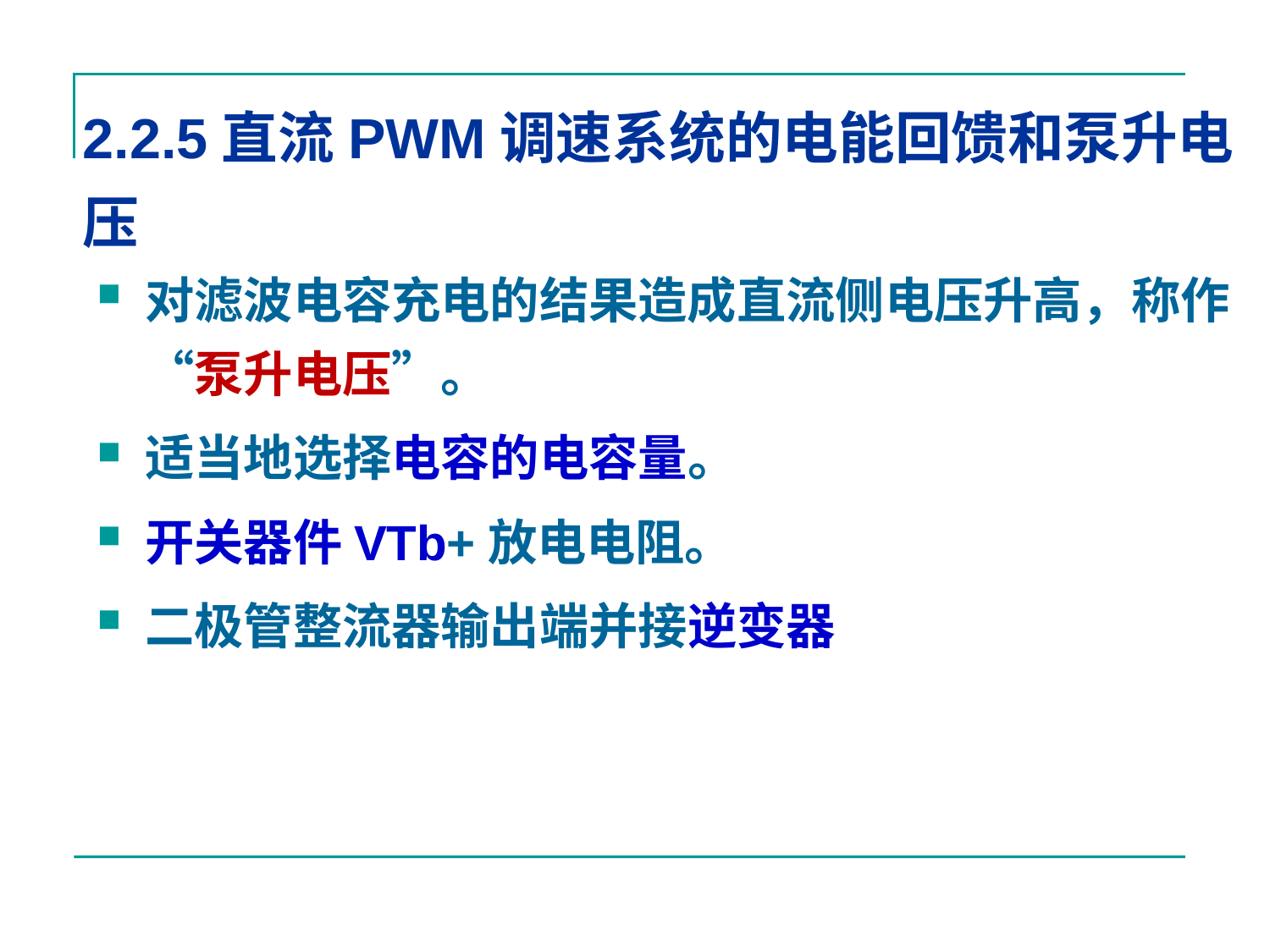

# 2.2.5直流PWM调速系统的电能回馈和泵升电压
对滤波电容充电的结果造成直流侧电压升高，称作“泵升电压”。
适当地选择电容的电容量。
开关器件VTb+放电电阻。
二极管整流器输出端并接逆变器